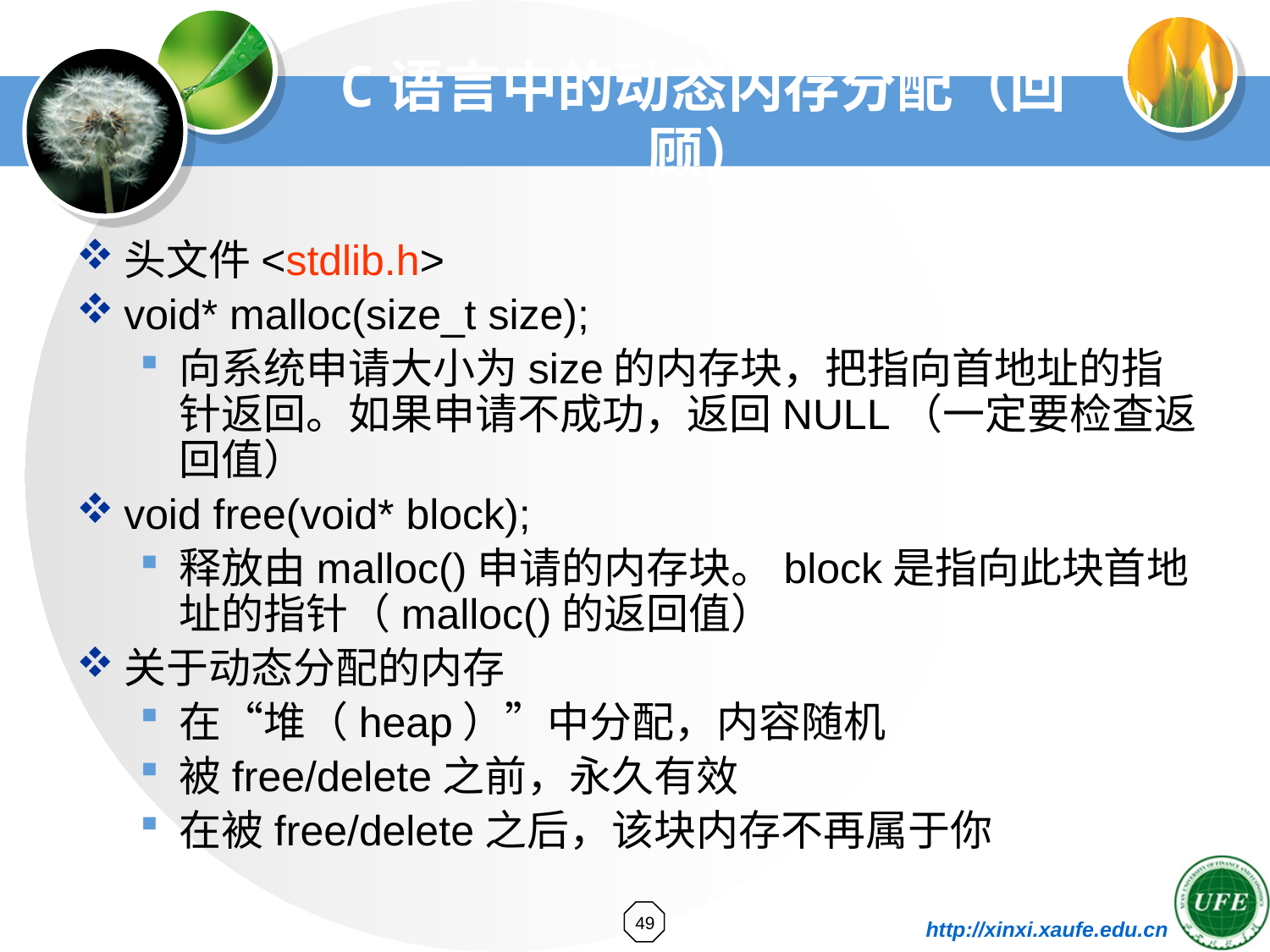

# C语言中的动态内存分配（回顾）
头文件<stdlib.h>
void* malloc(size_t size);
向系统申请大小为size的内存块，把指向首地址的指针返回。如果申请不成功，返回NULL（一定要检查返回值）
void free(void* block);
释放由malloc()申请的内存块。block是指向此块首地址的指针（malloc()的返回值）
关于动态分配的内存
在“堆（heap）”中分配，内容随机
被free/delete之前，永久有效
在被free/delete之后，该块内存不再属于你
49
http://xinxi.xaufe.edu.cn